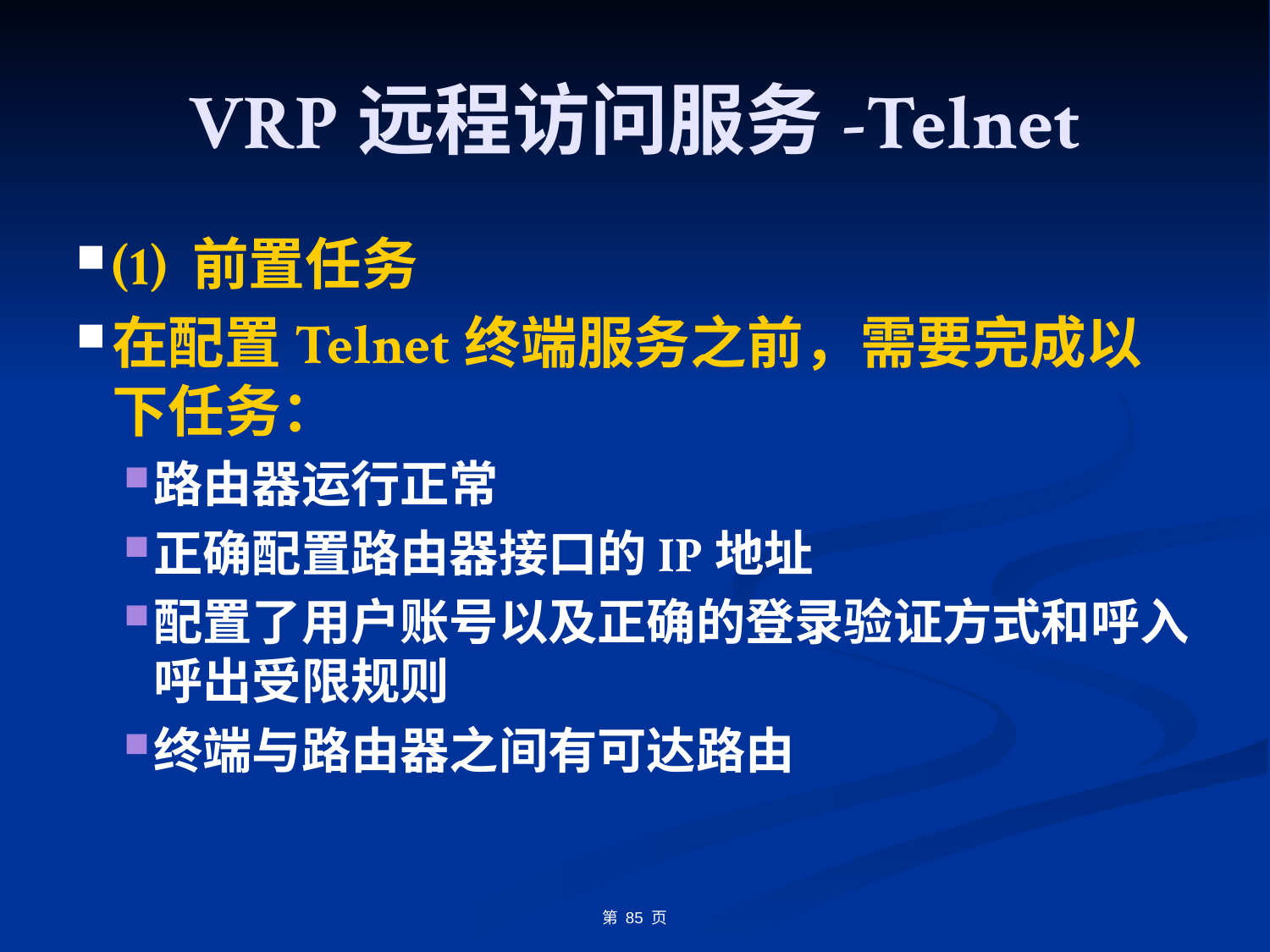

# VRP远程访问服务-Telnet
(1) 前置任务
在配置Telnet终端服务之前，需要完成以下任务：
路由器运行正常
正确配置路由器接口的IP地址
配置了用户账号以及正确的登录验证方式和呼入呼出受限规则
终端与路由器之间有可达路由

第 85 页